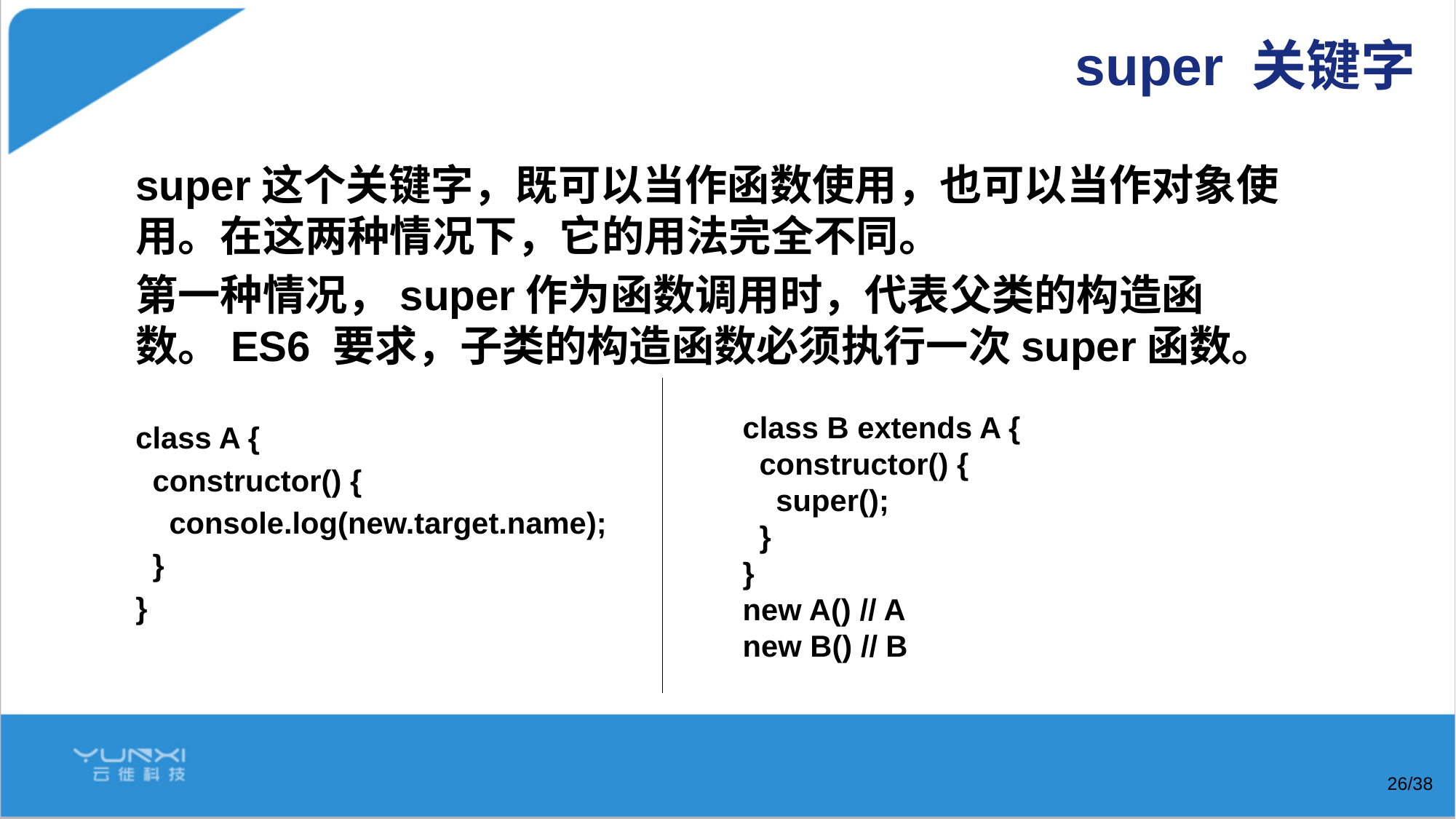

# super 关键字
super这个关键字，既可以当作函数使用，也可以当作对象使用。在这两种情况下，它的用法完全不同。
第一种情况，super作为函数调用时，代表父类的构造函数。ES6 要求，子类的构造函数必须执行一次super函数。

class A {
  constructor() {
    console.log(new.target.name);
  }
}

class B extends A {
  constructor() {
    super();
  }
}
new A() // A
new B() // B
26/38